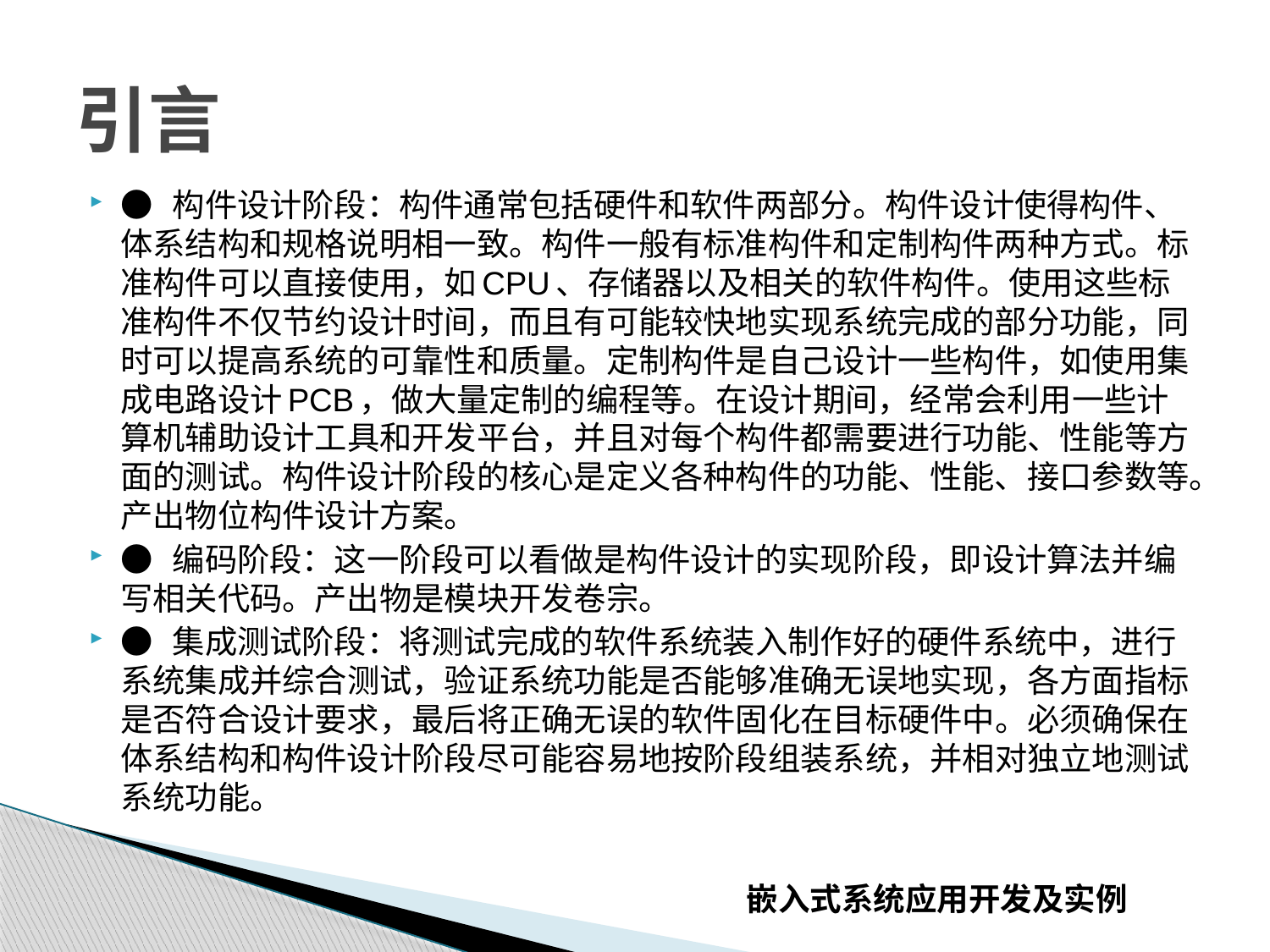

# 引言
●  构件设计阶段：构件通常包括硬件和软件两部分。构件设计使得构件、体系结构和规格说明相一致。构件一般有标准构件和定制构件两种方式。标准构件可以直接使用，如CPU、存储器以及相关的软件构件。使用这些标准构件不仅节约设计时间，而且有可能较快地实现系统完成的部分功能，同时可以提高系统的可靠性和质量。定制构件是自己设计一些构件，如使用集成电路设计PCB，做大量定制的编程等。在设计期间，经常会利用一些计算机辅助设计工具和开发平台，并且对每个构件都需要进行功能、性能等方面的测试。构件设计阶段的核心是定义各种构件的功能、性能、接口参数等。产出物位构件设计方案。
●  编码阶段：这一阶段可以看做是构件设计的实现阶段，即设计算法并编写相关代码。产出物是模块开发卷宗。
●  集成测试阶段：将测试完成的软件系统装入制作好的硬件系统中，进行系统集成并综合测试，验证系统功能是否能够准确无误地实现，各方面指标是否符合设计要求，最后将正确无误的软件固化在目标硬件中。必须确保在体系结构和构件设计阶段尽可能容易地按阶段组装系统，并相对独立地测试系统功能。

嵌入式系统应用开发及实例